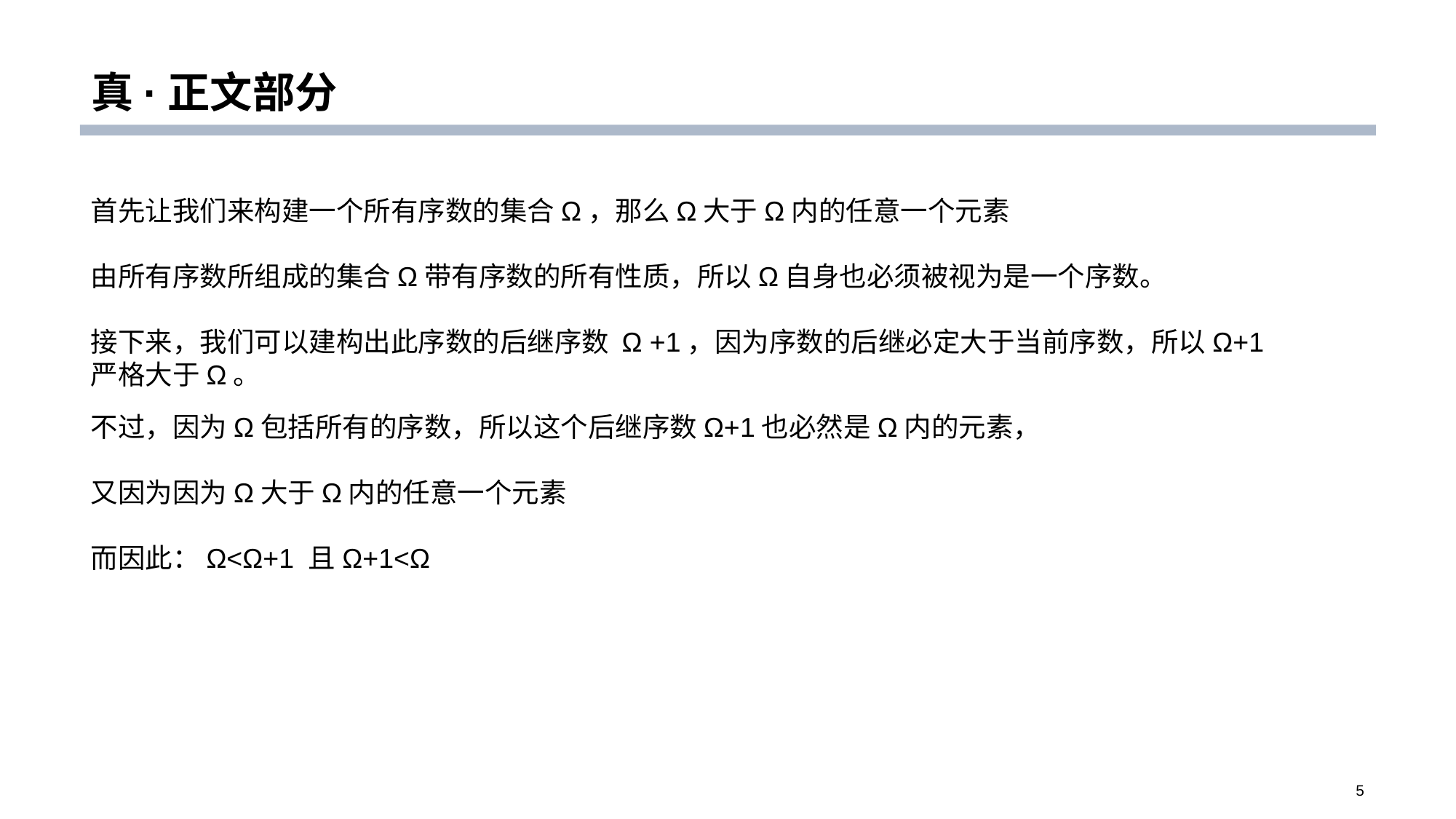

# 真·正文部分
首先让我们来构建一个所有序数的集合Ω，那么Ω大于Ω内的任意一个元素
由所有序数所组成的集合Ω带有序数的所有性质，所以Ω自身也必须被视为是一个序数。
接下来，我们可以建构出此序数的后继序数 Ω +1，因为序数的后继必定大于当前序数，所以Ω+1严格大于Ω。
不过，因为Ω包括所有的序数，所以这个后继序数Ω+1也必然是Ω内的元素，

又因为因为Ω大于Ω内的任意一个元素

而因此：Ω<Ω+1 且Ω+1<Ω

5